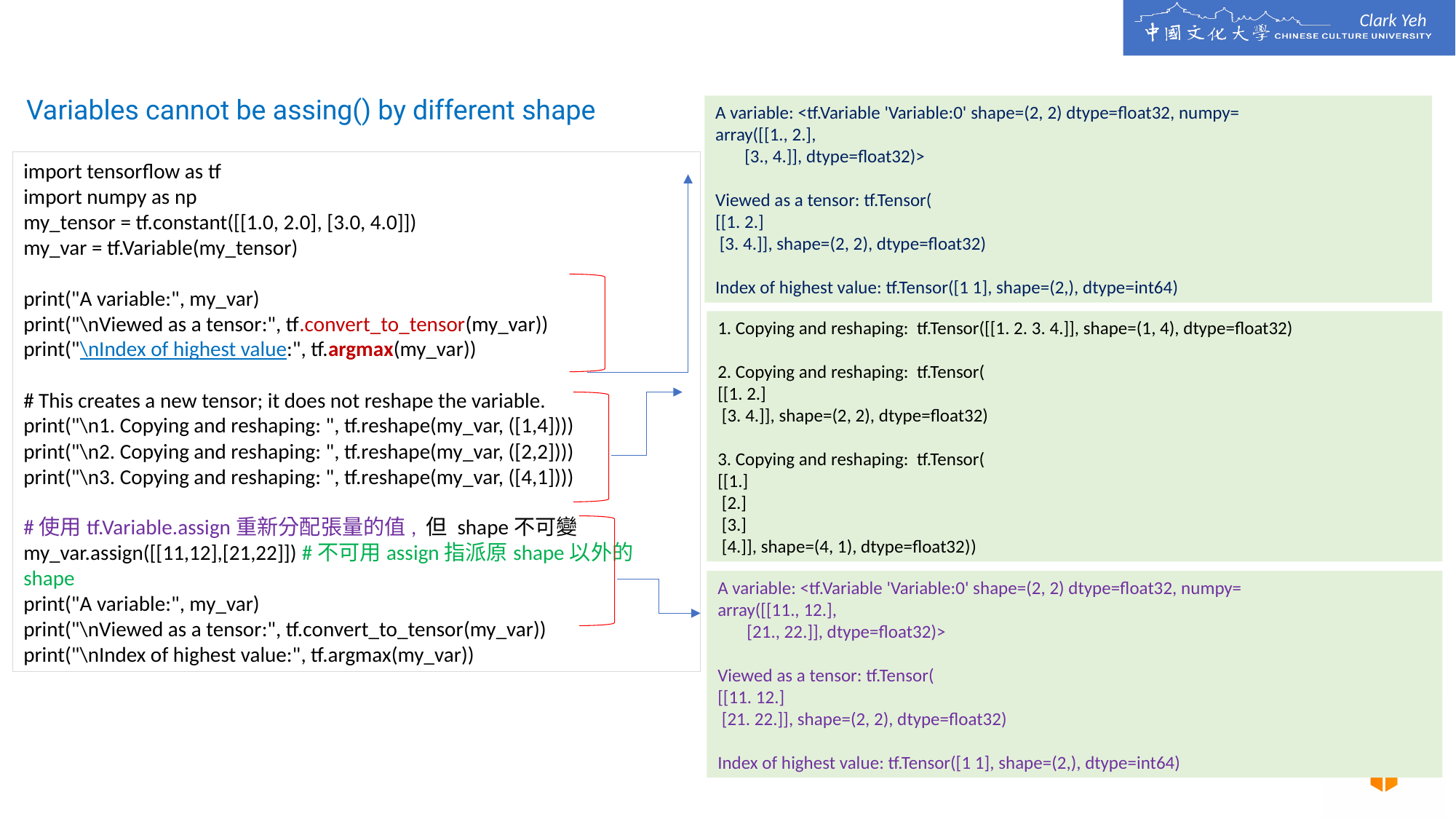

Variables cannot be assing() by different shape
A variable: <tf.Variable 'Variable:0' shape=(2, 2) dtype=float32, numpy=
array([[1., 2.],
       [3., 4.]], dtype=float32)>

Viewed as a tensor: tf.Tensor(
[[1. 2.]
 [3. 4.]], shape=(2, 2), dtype=float32)

Index of highest value: tf.Tensor([1 1], shape=(2,), dtype=int64)
import tensorflow as tf
import numpy as np
my_tensor = tf.constant([[1.0, 2.0], [3.0, 4.0]])
my_var = tf.Variable(my_tensor)

print("A variable:", my_var)
print("\nViewed as a tensor:", tf.convert_to_tensor(my_var))
print("\nIndex of highest value:", tf.argmax(my_var))

# This creates a new tensor; it does not reshape the variable.
print("\n1. Copying and reshaping: ", tf.reshape(my_var, ([1,4])))
print("\n2. Copying and reshaping: ", tf.reshape(my_var, ([2,2])))
print("\n3. Copying and reshaping: ", tf.reshape(my_var, ([4,1])))

#使用tf.Variable.assign重新分配張量的值, 但 shape不可變
my_var.assign([[11,12],[21,22]]) #不可用assign指派原shape以外的shape
print("A variable:", my_var)
print("\nViewed as a tensor:", tf.convert_to_tensor(my_var))
print("\nIndex of highest value:", tf.argmax(my_var))

1. Copying and reshaping:  tf.Tensor([[1. 2. 3. 4.]], shape=(1, 4), dtype=float32)

2. Copying and reshaping:  tf.Tensor(
[[1. 2.]
 [3. 4.]], shape=(2, 2), dtype=float32)

3. Copying and reshaping:  tf.Tensor(
[[1.]
 [2.]
 [3.]
 [4.]], shape=(4, 1), dtype=float32))

A variable: <tf.Variable 'Variable:0' shape=(2, 2) dtype=float32, numpy=
array([[11., 12.],
       [21., 22.]], dtype=float32)>

Viewed as a tensor: tf.Tensor(
[[11. 12.]
 [21. 22.]], shape=(2, 2), dtype=float32)

Index of highest value: tf.Tensor([1 1], shape=(2,), dtype=int64)